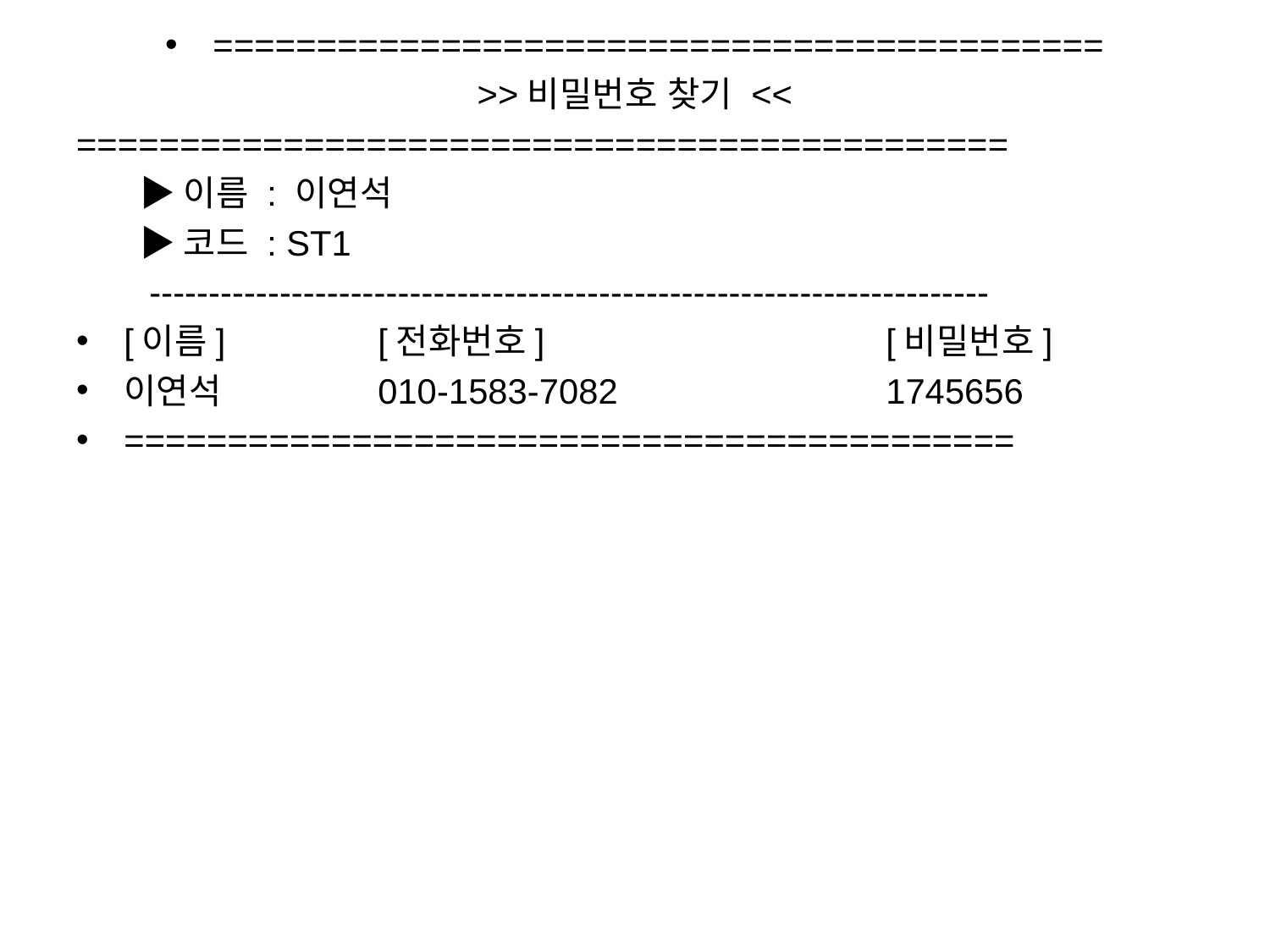

===========================================
>>비밀번호 찾기 <<
=============================================
▶이름 : 이연석
▶코드 : ST1
 -----------------------------------------------------------------------
[이름]		[전화번호]			[비밀번호]
이연석		010-1583-7082			1745656
===========================================